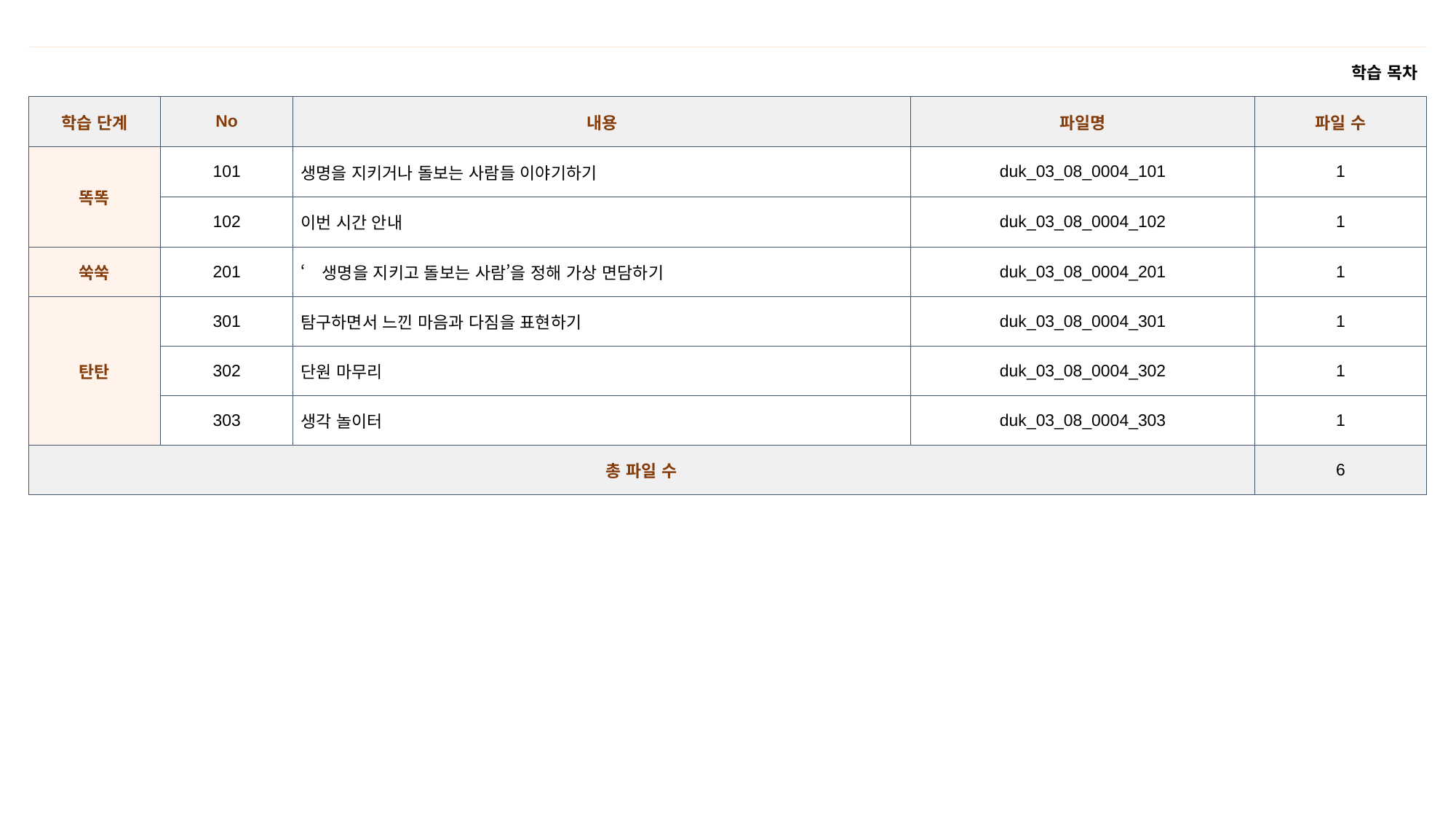

| 학습 목차 |  |  |  |  |
| --- | --- | --- | --- | --- |
| 학습 단계 | No | 내용 | 파일명 | 파일 수 |
| 똑똑 | 101 | 생명을 지키거나 돌보는 사람들 이야기하기 | duk\_03\_08\_0004\_101 | 1 |
|  | 102 | 이번 시간 안내 | duk\_03\_08\_0004\_102 | 1 |
| 쑥쑥 | 201 | ‘생명을 지키고 돌보는 사람’을 정해 가상 면담하기 | duk\_03\_08\_0004\_201 | 1 |
| 탄탄 | 301 | 탐구하면서 느낀 마음과 다짐을 표현하기 | duk\_03\_08\_0004\_301 | 1 |
|  | 302 | 단원 마무리 | duk\_03\_08\_0004\_302 | 1 |
|  | 303 | 생각 놀이터 | duk\_03\_08\_0004\_303 | 1 |
| 총 파일 수 |  |  |  | 6 |